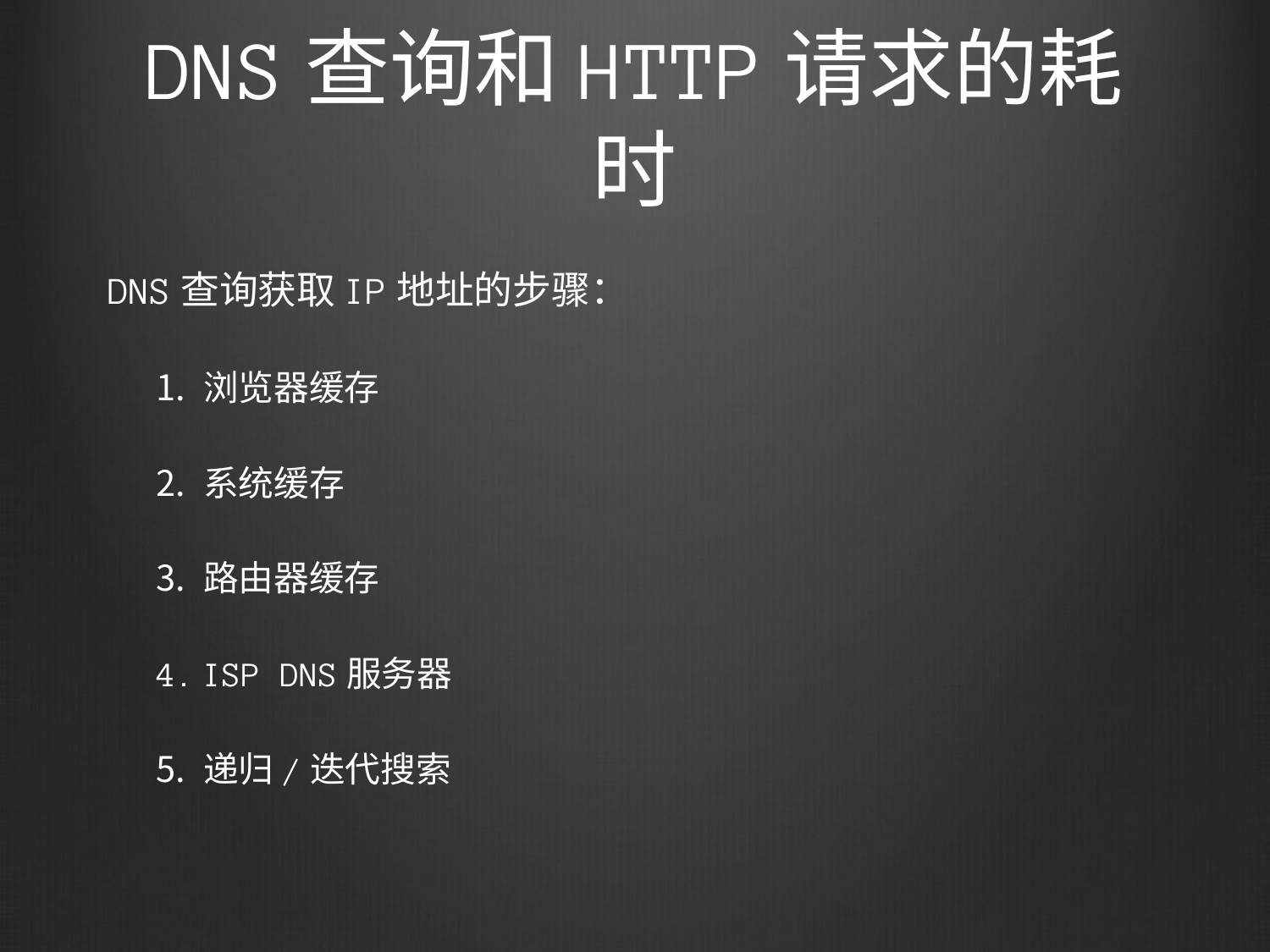

# DNS查询和HTTP请求的耗时
DNS查询获取IP地址的步骤：
浏览器缓存
系统缓存
路由器缓存
ISP DNS服务器
递归/迭代搜索